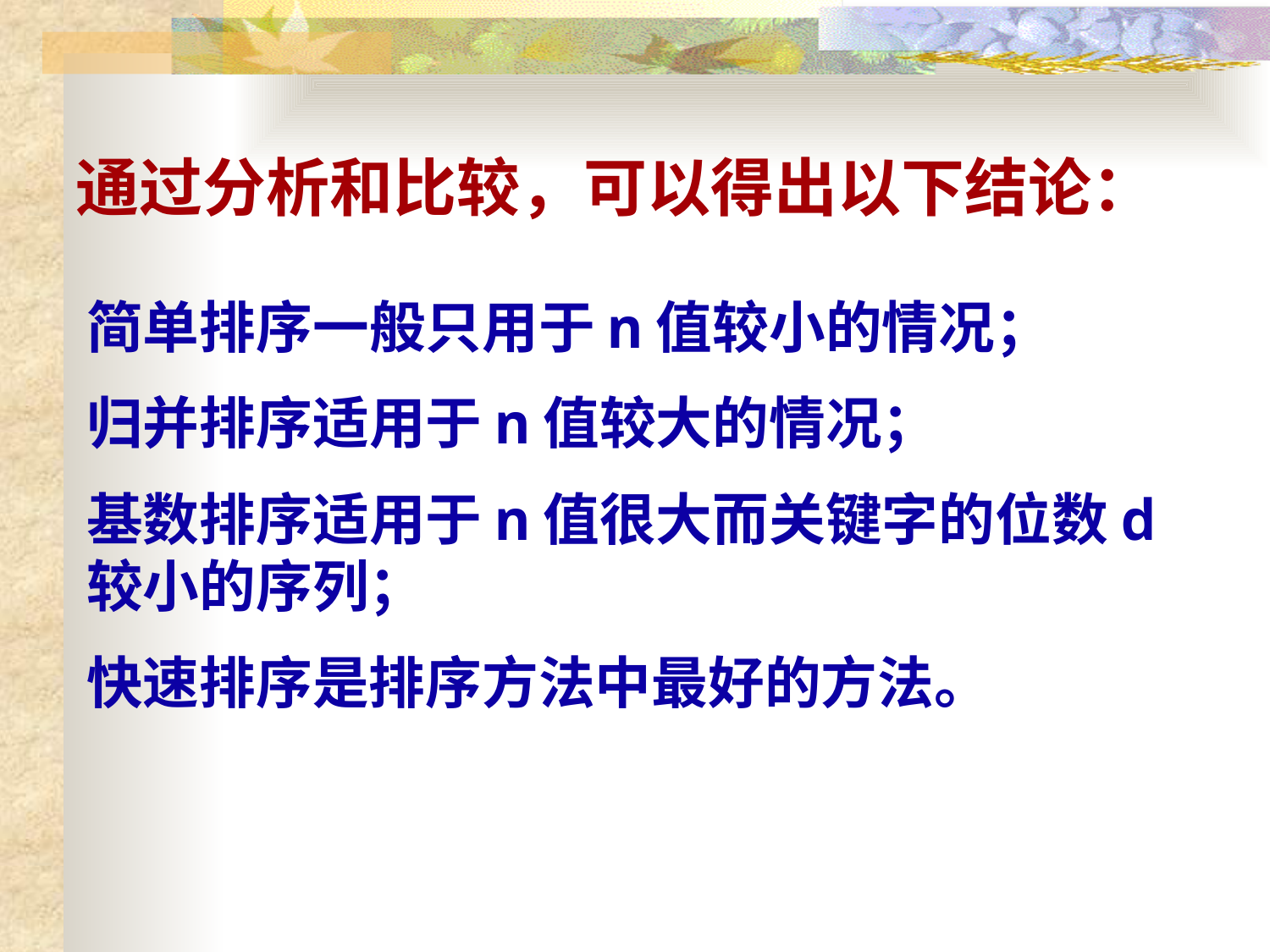

通过分析和比较，可以得出以下结论：
简单排序一般只用于n值较小的情况；
归并排序适用于n值较大的情况；
基数排序适用于n值很大而关键字的位数d较小的序列；
快速排序是排序方法中最好的方法。